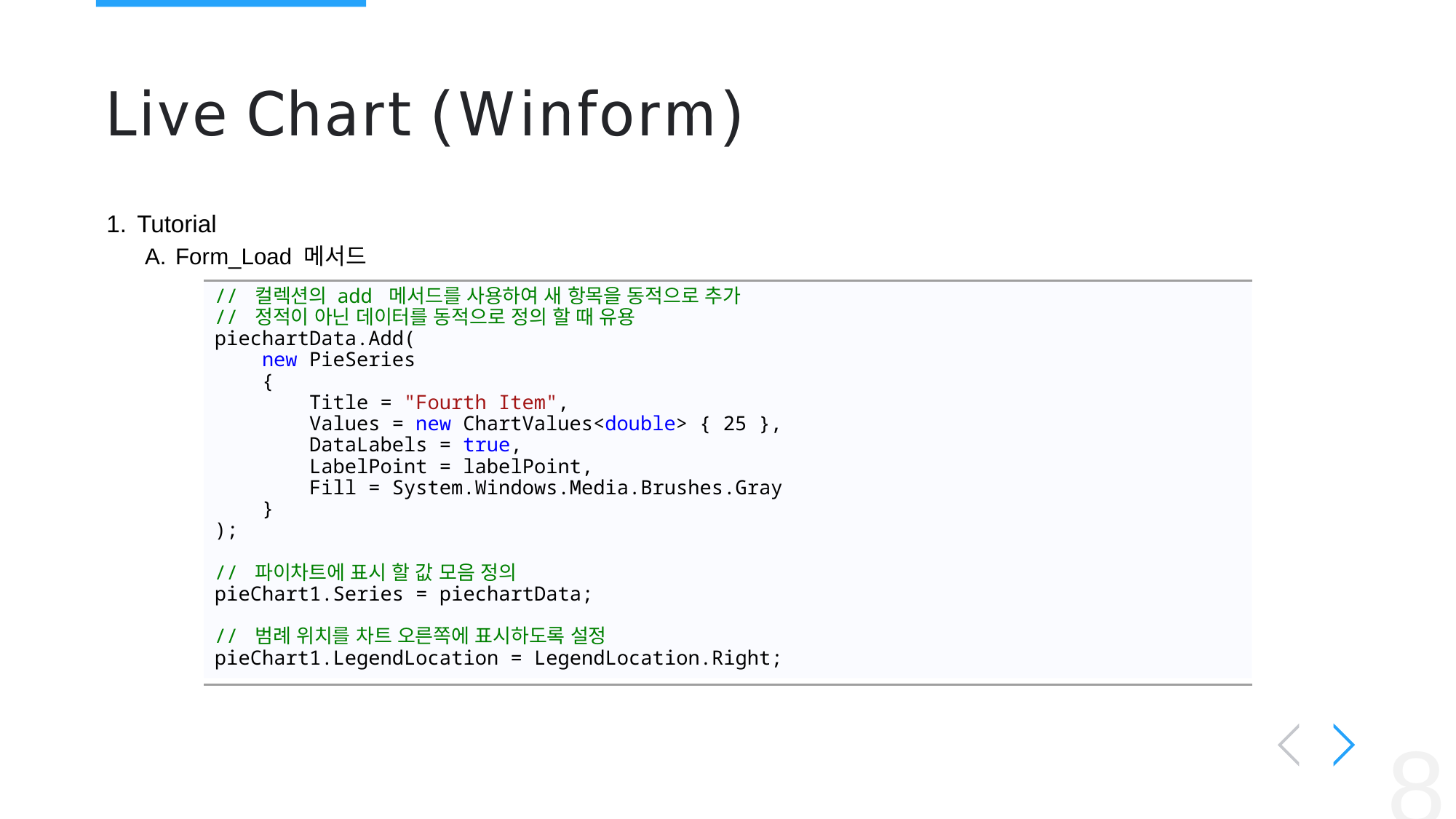

# Live Chart (Winform)
Tutorial
Form_Load 메서드

// 컬렉션의 add 메서드를 사용하여 새 항목을 동적으로 추가
// 정적이 아닌 데이터를 동적으로 정의 할 때 유용
piechartData.Add(
    new PieSeries
    {
        Title = "Fourth Item",
        Values = new ChartValues<double> { 25 },
        DataLabels = true,
        LabelPoint = labelPoint,
        Fill = System.Windows.Media.Brushes.Gray
    }
);

// 파이차트에 표시 할 값 모음 정의
pieChart1.Series = piechartData;

// 범례 위치를 차트 오른쪽에 표시하도록 설정
pieChart1.LegendLocation = LegendLocation.Right;
8